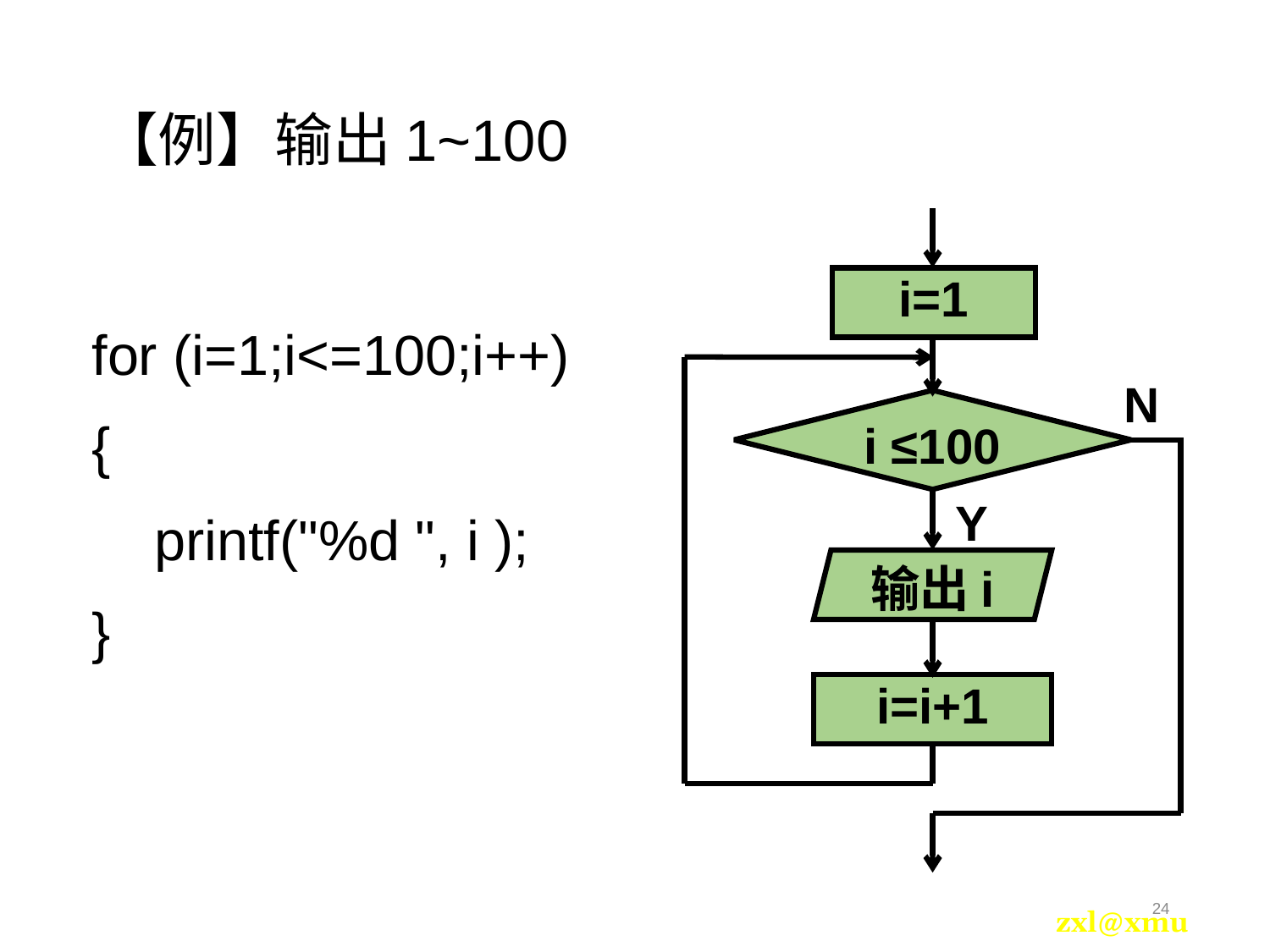

# 【例】输出1~100
i=1
for (i=1;i<=100;i++)
{
    printf("%d ", i );
}
N
i ≤100
Y
输出i
i=i+1
24